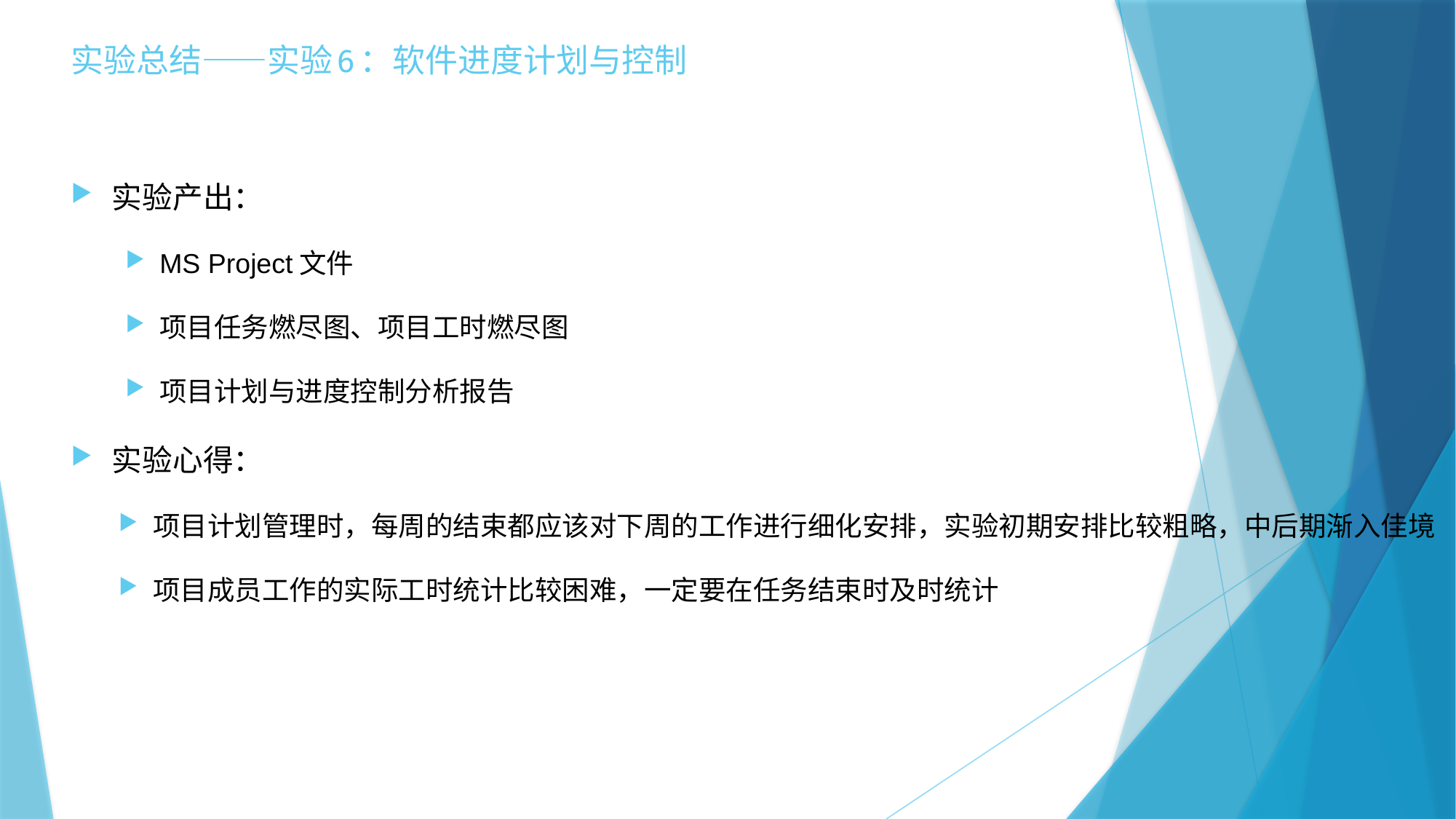

# 实验总结——实验6：软件进度计划与控制
实验产出：
MS Project文件
项目任务燃尽图、项目工时燃尽图
项目计划与进度控制分析报告
实验心得：
项目计划管理时，每周的结束都应该对下周的工作进行细化安排，实验初期安排比较粗略，中后期渐入佳境
项目成员工作的实际工时统计比较困难，一定要在任务结束时及时统计